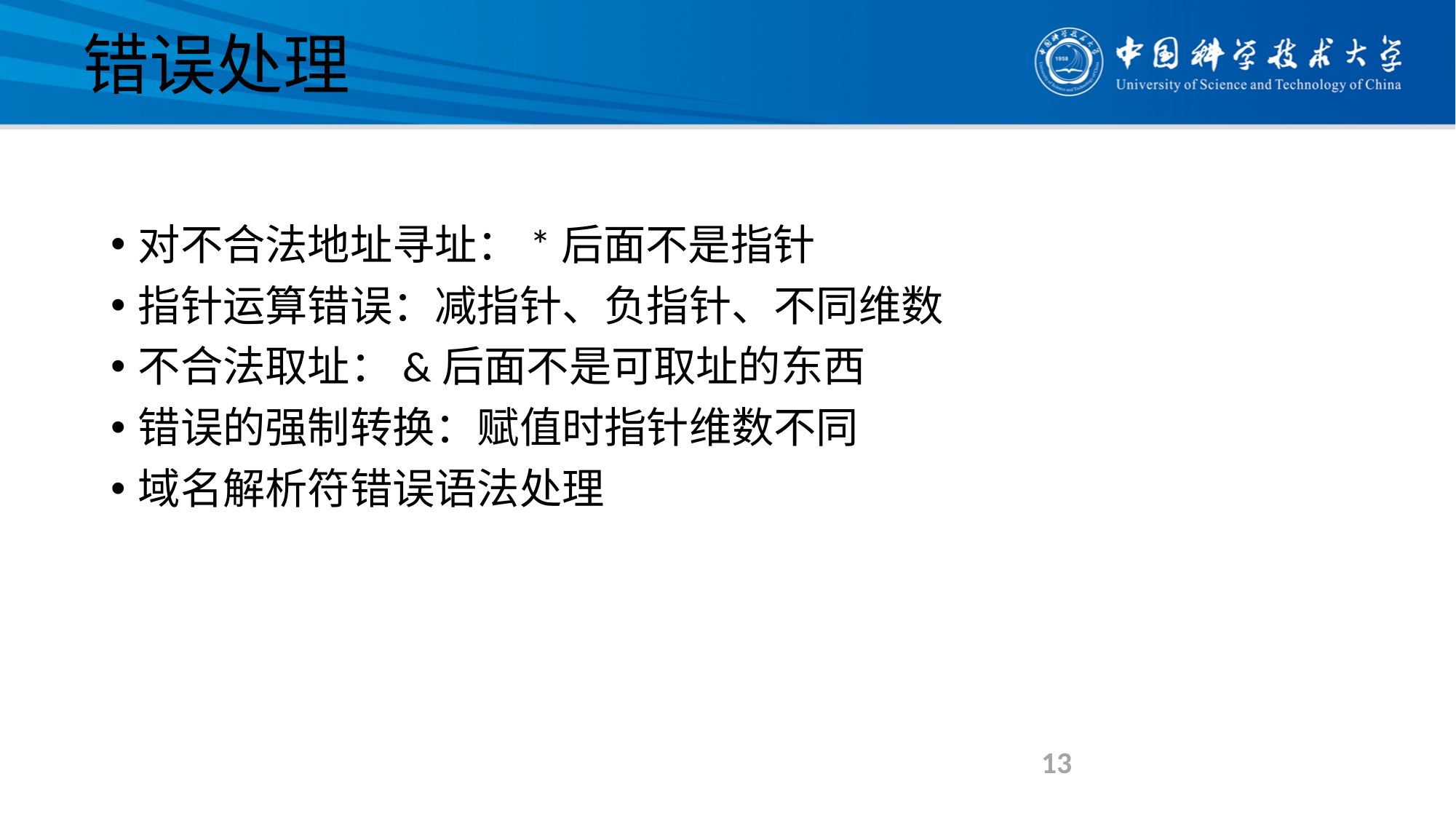

# 错误处理
对不合法地址寻址：*后面不是指针
指针运算错误：减指针、负指针、不同维数
不合法取址：&后面不是可取址的东西
错误的强制转换：赋值时指针维数不同
域名解析符错误语法处理
13